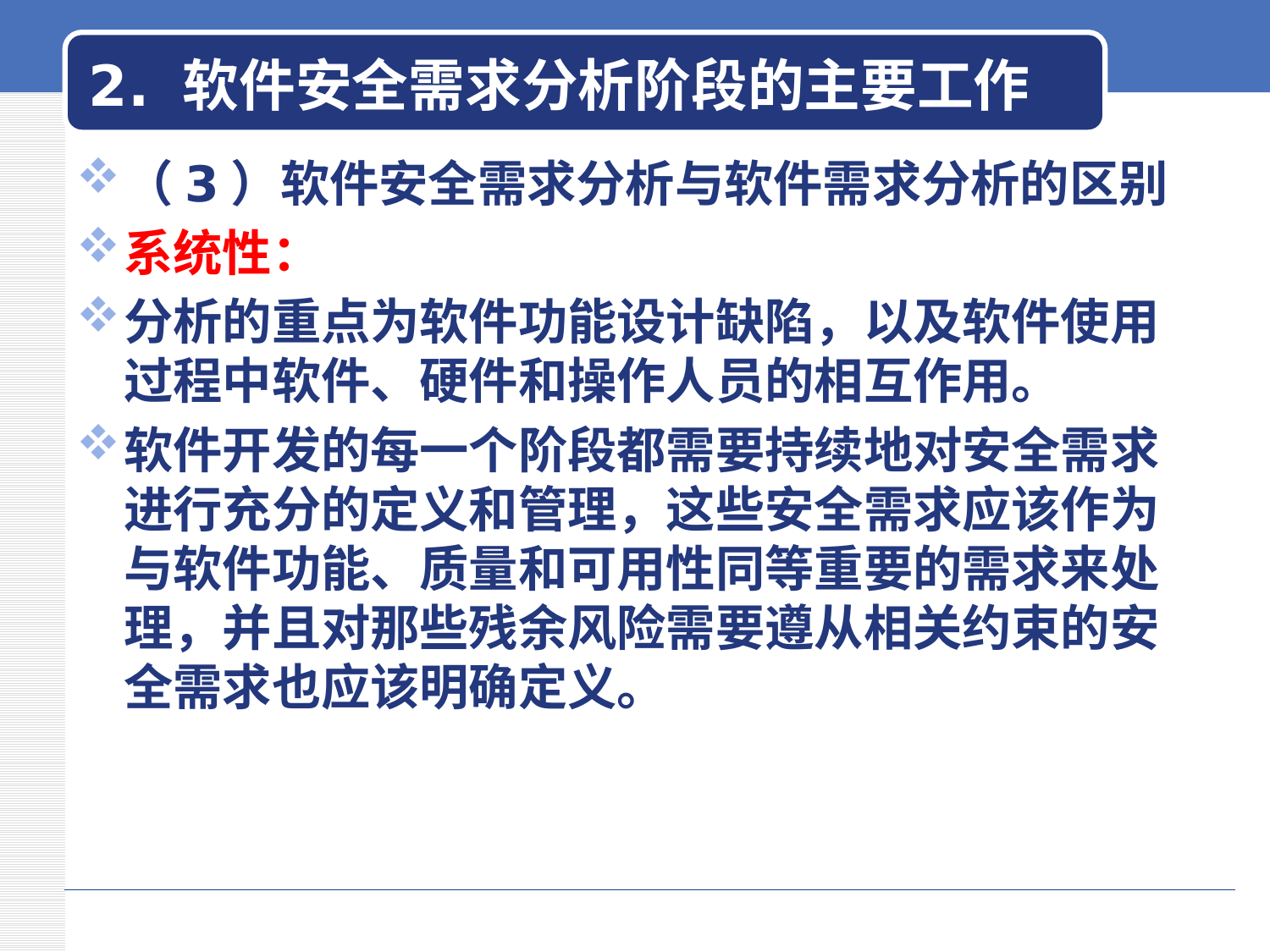

# 2. 软件安全需求分析阶段的主要工作
（3）软件安全需求分析与软件需求分析的区别
系统性：
分析的重点为软件功能设计缺陷，以及软件使用过程中软件、硬件和操作人员的相互作用。
软件开发的每一个阶段都需要持续地对安全需求进行充分的定义和管理，这些安全需求应该作为与软件功能、质量和可用性同等重要的需求来处理，并且对那些残余风险需要遵从相关约束的安全需求也应该明确定义。